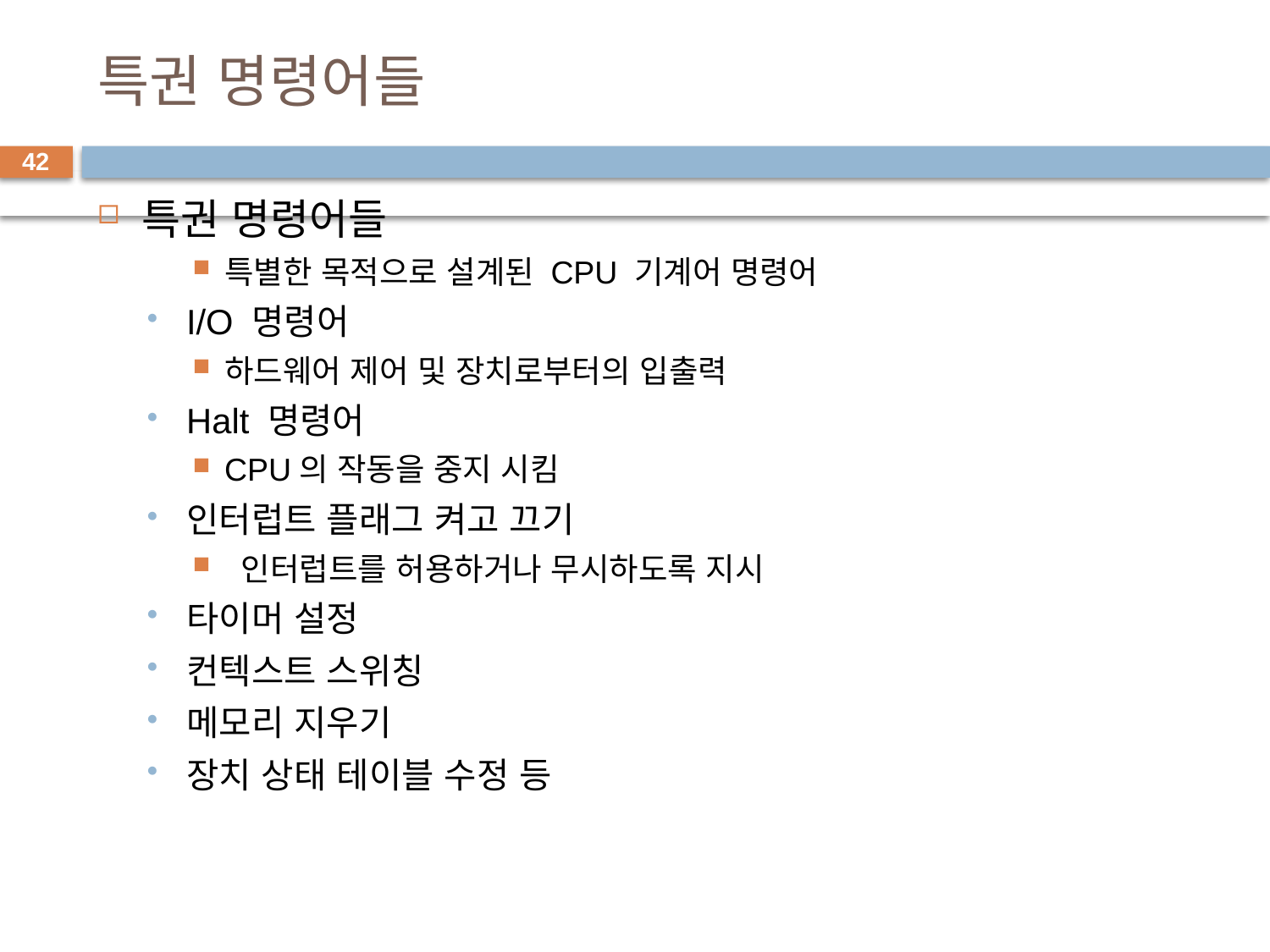

# 특권 명령어들
42
특권 명령어들
특별한 목적으로 설계된 CPU 기계어 명령어
I/O 명령어
하드웨어 제어 및 장치로부터의 입출력
Halt 명령어
CPU의 작동을 중지 시킴
인터럽트 플래그 켜고 끄기
 인터럽트를 허용하거나 무시하도록 지시
타이머 설정
컨텍스트 스위칭
메모리 지우기
장치 상태 테이블 수정 등